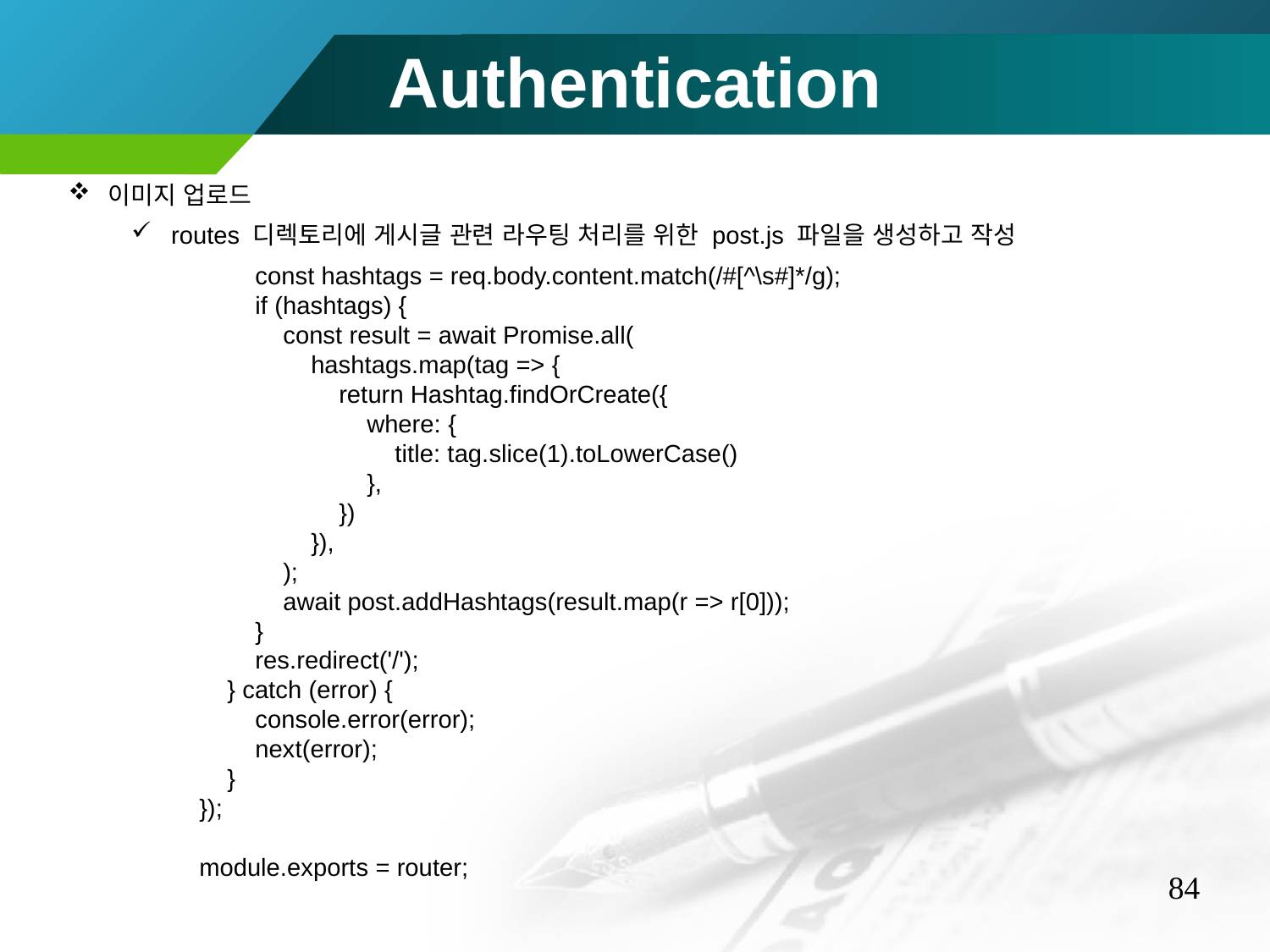

Authentication
이미지 업로드
routes 디렉토리에 게시글 관련 라우팅 처리를 위한 post.js 파일을 생성하고 작성
        const hashtags = req.body.content.match(/#[^\s#]*/g);
        if (hashtags) {
            const result = await Promise.all(
                hashtags.map(tag => {
                    return Hashtag.findOrCreate({
                        where: {
                            title: tag.slice(1).toLowerCase()
                        },
                    })
                }),
            );
            await post.addHashtags(result.map(r => r[0]));
        }
        res.redirect('/');
    } catch (error) {
        console.error(error);
        next(error);
    }
});

module.exports = router;

84